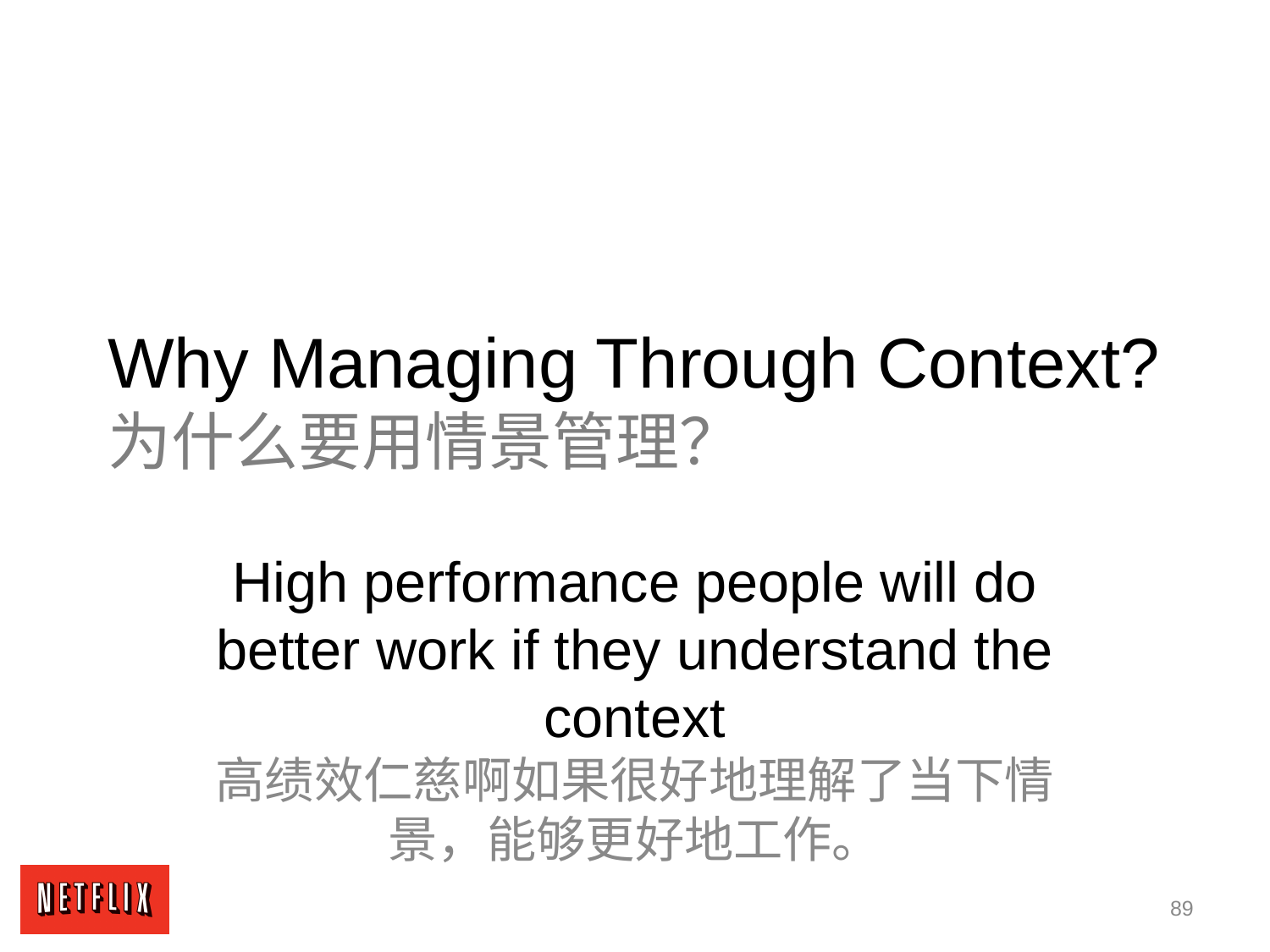

Why Managing Through Context?
为什么要用情景管理？
High performance people will do better work if they understand the context
高绩效仁慈啊如果很好地理解了当下情景，能够更好地工作。

89